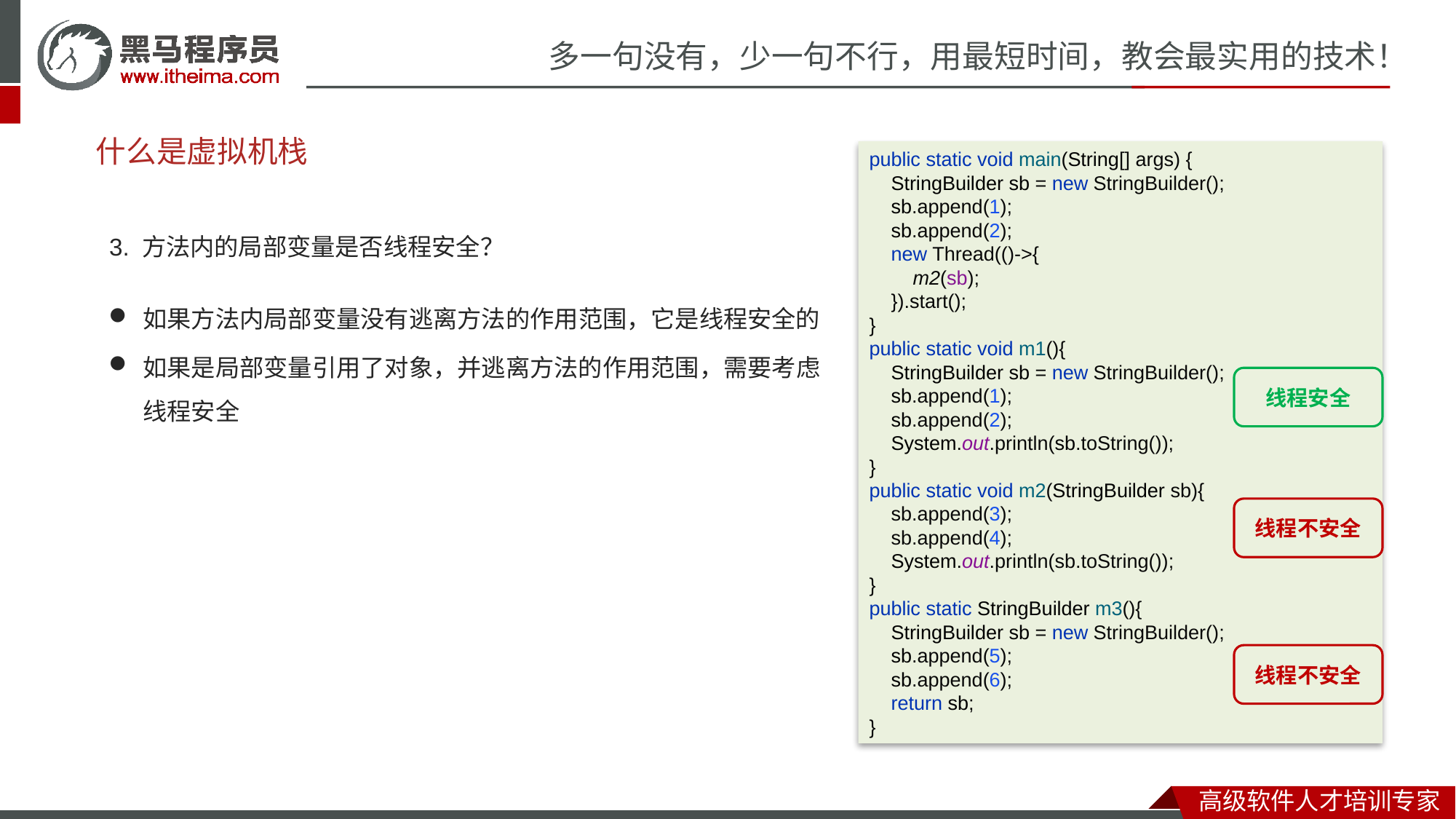

# 什么是虚拟机栈
public static void main(String[] args) {
    StringBuilder sb = new StringBuilder();
    sb.append(1);
    sb.append(2);
    new Thread(()->{
        m2(sb);
    }).start();
}
public static void m1(){
    StringBuilder sb = new StringBuilder();
    sb.append(1);
    sb.append(2);
    System.out.println(sb.toString());
}
public static void m2(StringBuilder sb){
    sb.append(3);
    sb.append(4);
    System.out.println(sb.toString());
}
public static StringBuilder m3(){
    StringBuilder sb = new StringBuilder();
    sb.append(5);
    sb.append(6);
    return sb;
}
3. 方法内的局部变量是否线程安全？
如果方法内局部变量没有逃离方法的作用范围，它是线程安全的
如果是局部变量引用了对象，并逃离方法的作用范围，需要考虑线程安全
线程安全
线程不安全
线程不安全